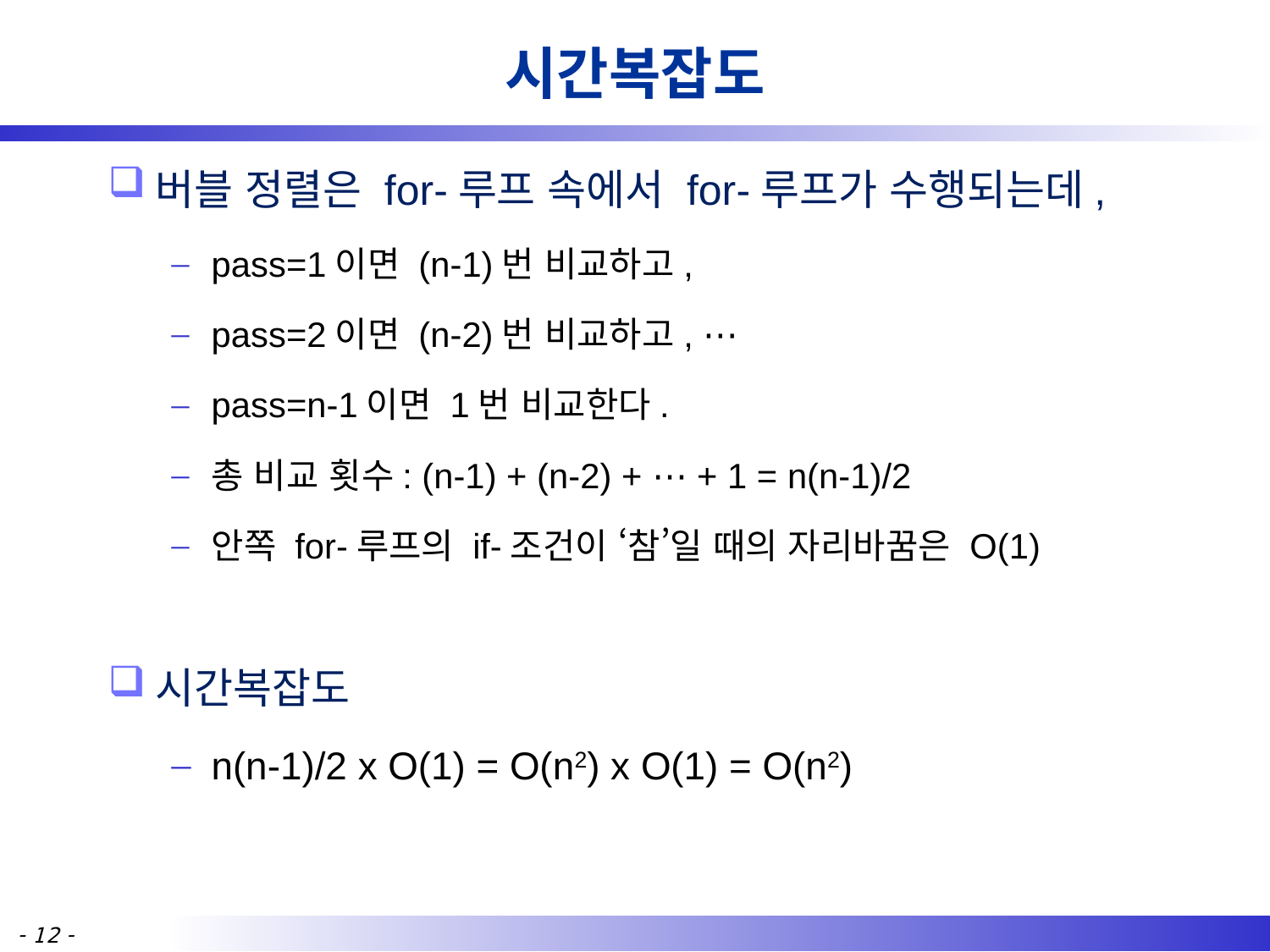

# 시간복잡도
버블 정렬은 for-루프 속에서 for-루프가 수행되는데,
pass=1이면 (n-1)번 비교하고,
pass=2이면 (n-2)번 비교하고, ⋯
pass=n-1이면 1번 비교한다.
총 비교 횟수: (n-1) + (n-2) + ⋯ + 1 = n(n-1)/2
안쪽 for-루프의 if-조건이 ‘참’일 때의 자리바꿈은 O(1)

시간복잡도
n(n-1)/2 x O(1) = O(n2) x O(1) = O(n2)
- 12 -